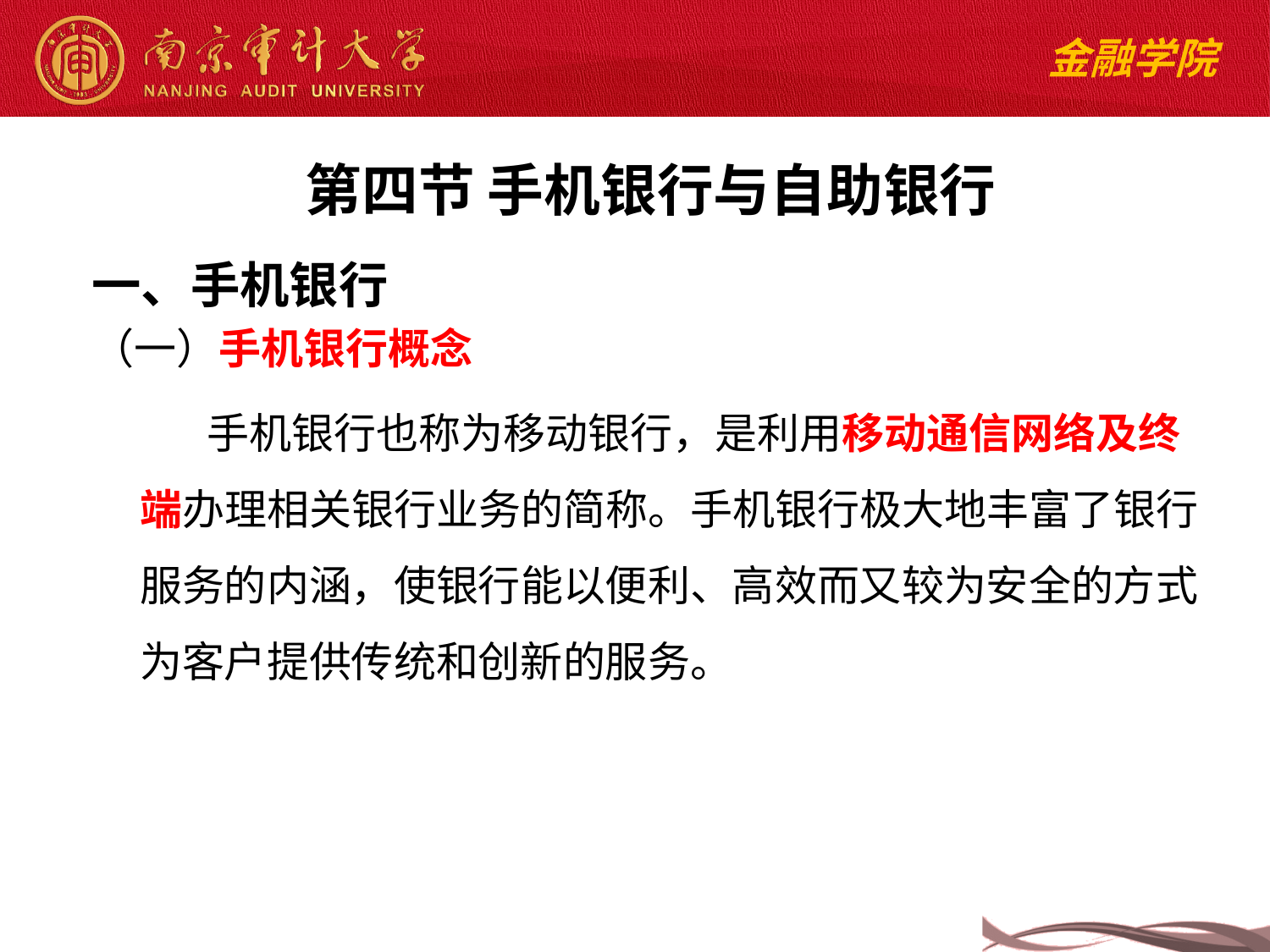

# 第四节 手机银行与自助银行
一、手机银行
（一）手机银行概念
           手机银行也称为移动银行，是利用移动通信网络及终端办理相关银行业务的简称。手机银行极大地丰富了银行服务的内涵，使银行能以便利、高效而又较为安全的方式为客户提供传统和创新的服务。